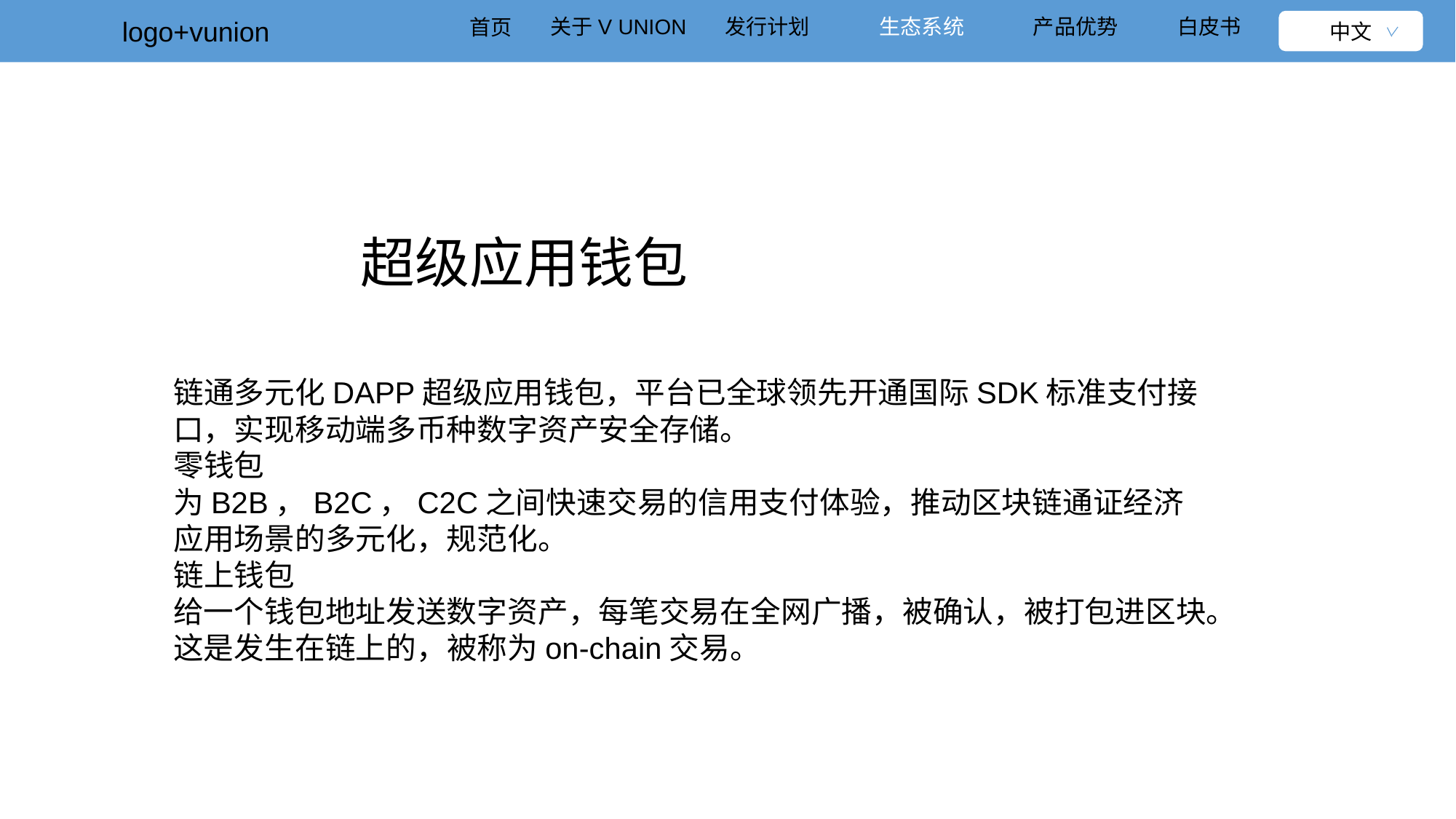

关于V UNION
发行计划
生态系统
产品优势
白皮书
首页
logo+vunion
中文
超级应用钱包
链通多元化DAPP超级应用钱包，平台已全球领先开通国际SDK标准支付接口，实现移动端多币种数字资产安全存储。
零钱包
为B2B，B2C，C2C之间快速交易的信用支付体验，推动区块链通证经济应用场景的多元化，规范化。
链上钱包
给一个钱包地址发送数字资产，每笔交易在全网广播，被确认，被打包进区块。这是发生在链上的，被称为on-chain交易。